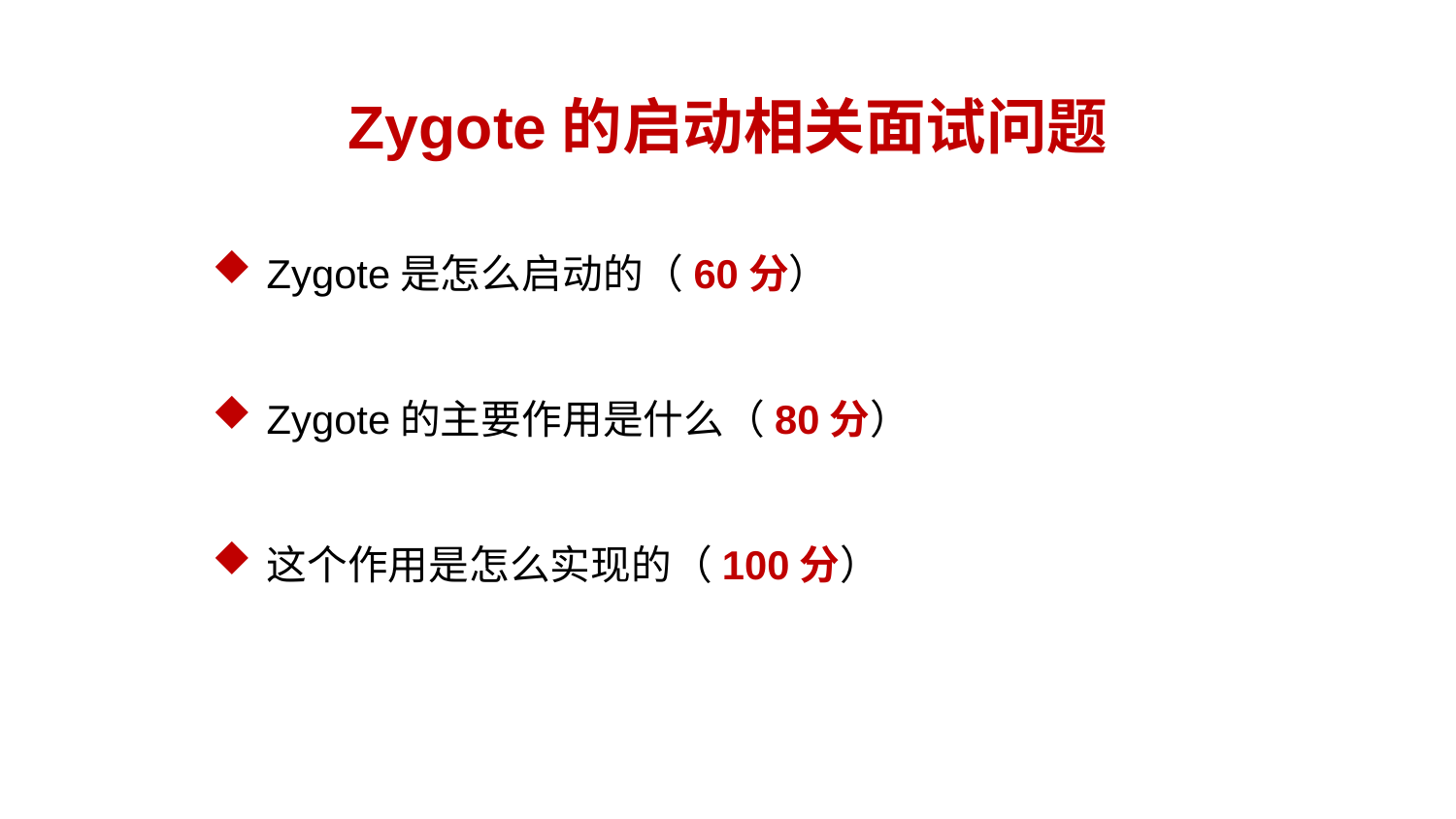

# Zygote的启动相关面试问题
Zygote是怎么启动的（60分）

Zygote的主要作用是什么（80分）

这个作用是怎么实现的（100分）